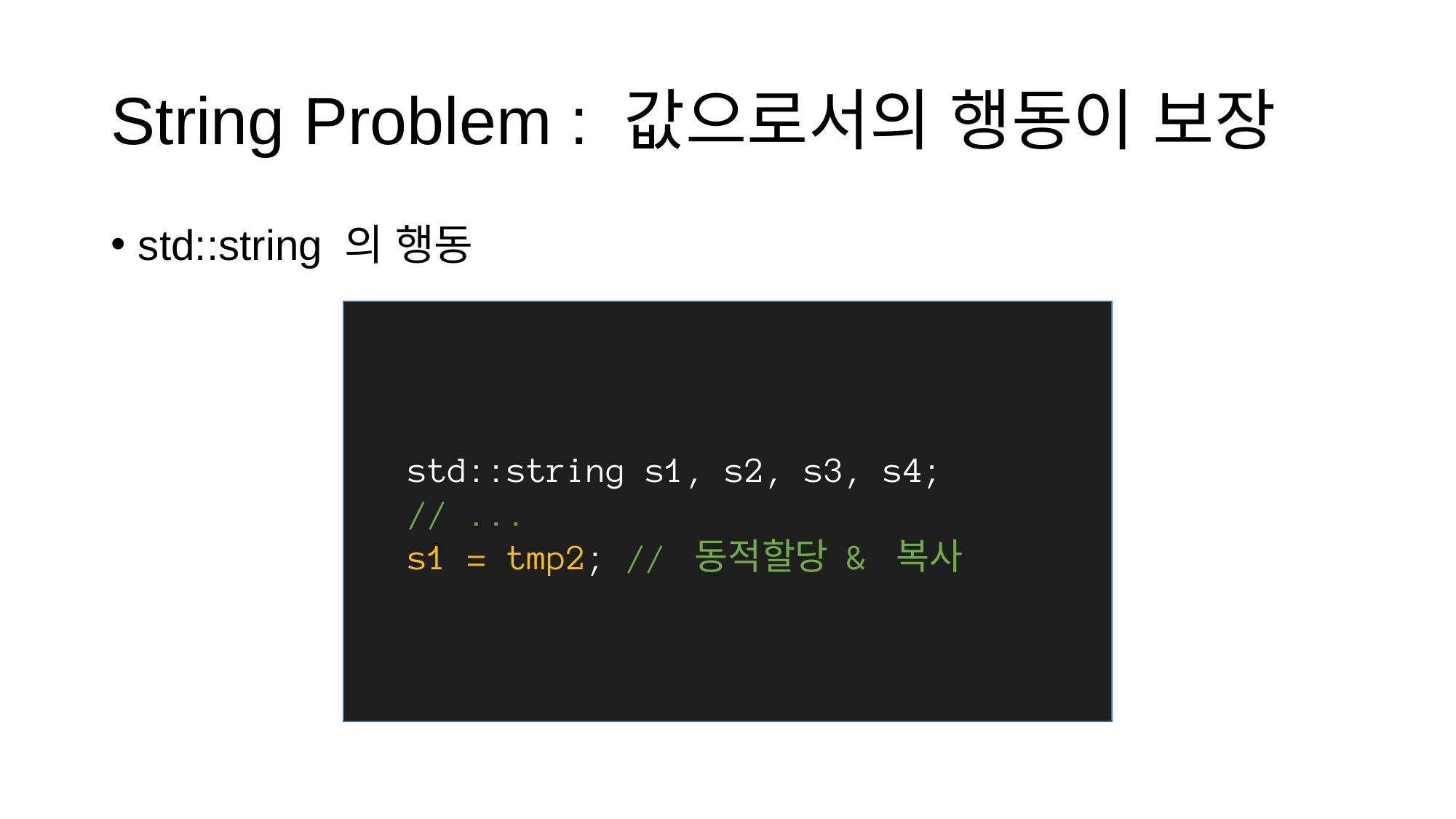

# String Problem : 값으로서의 행동이 보장
std::string 의 행동
std::string s1, s2, s3, s4;
// ...
s1 = tmp2; // 동적할당 & 복사